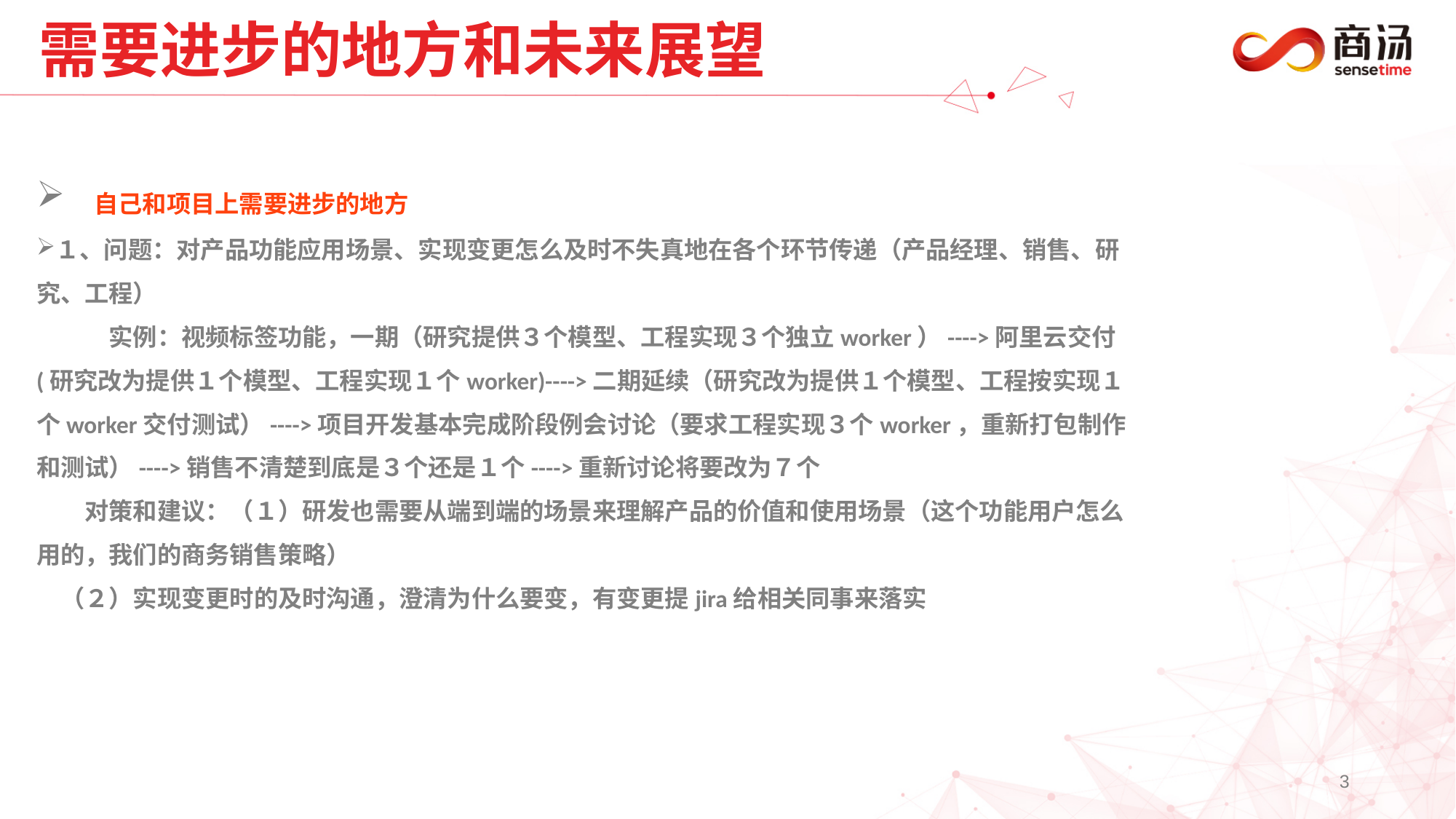

需要进步的地方和未来展望
  自己和项目上需要进步的地方
１、问题：对产品功能应用场景、实现变更怎么及时不失真地在各个环节传递（产品经理、销售、研究、工程）
　　　实例：视频标签功能，一期（研究提供３个模型、工程实现３个独立worker）---->阿里云交付(研究改为提供１个模型、工程实现１个worker)---->二期延续（研究改为提供１个模型、工程按实现１个worker交付测试）---->项目开发基本完成阶段例会讨论（要求工程实现３个worker，重新打包制作和测试）---->销售不清楚到底是３个还是１个---->重新讨论将要改为７个
　　对策和建议：（１）研发也需要从端到端的场景来理解产品的价值和使用场景（这个功能用户怎么用的，我们的商务销售策略）
　（２）实现变更时的及时沟通，澄清为什么要变，有变更提jira给相关同事来落实
3